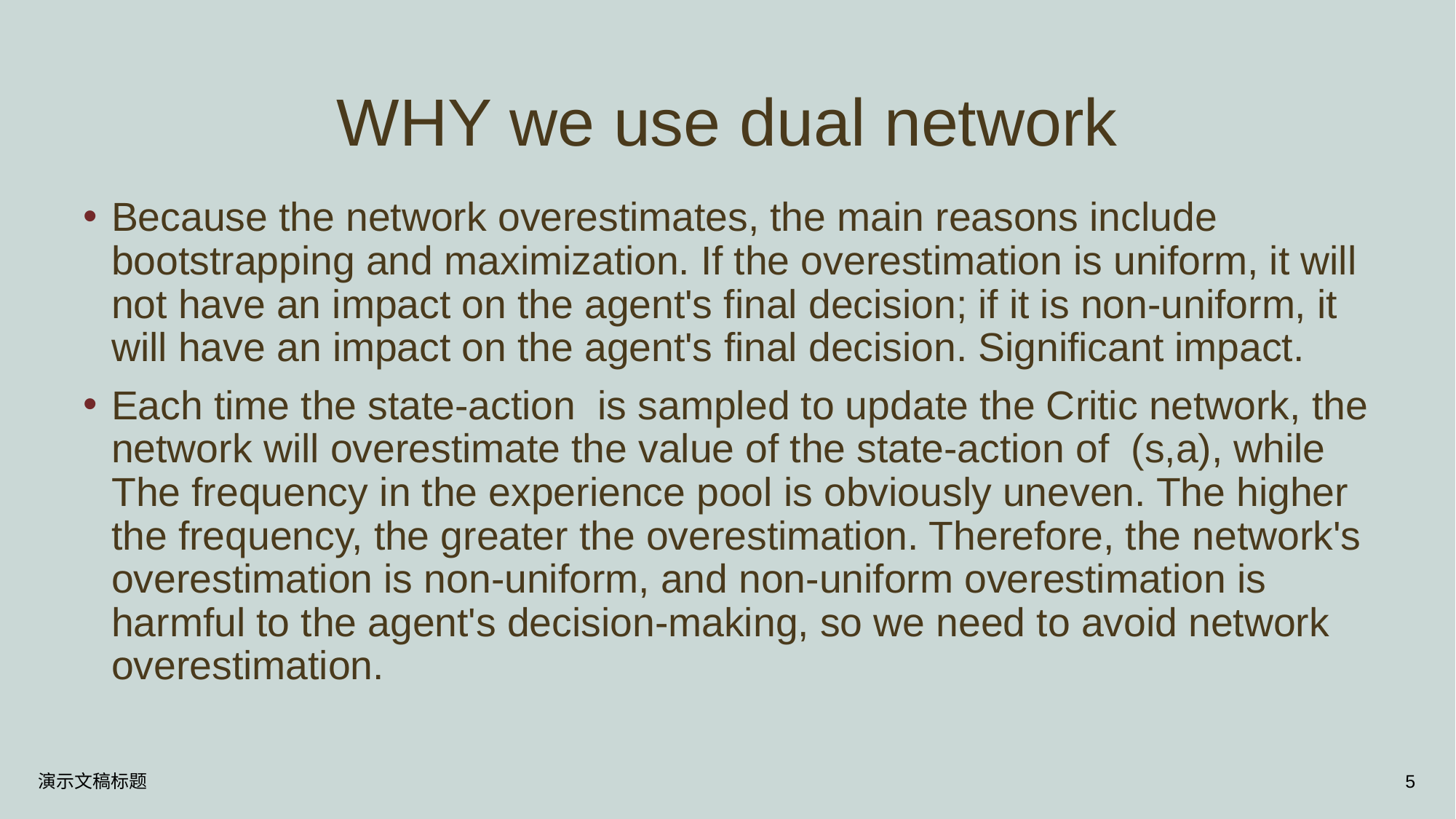

# WHY we use dual network
Because the network overestimates, the main reasons include bootstrapping and maximization. If the overestimation is uniform, it will not have an impact on the agent's final decision; if it is non-uniform, it will have an impact on the agent's final decision. Significant impact.
Each time the state-action  is sampled to update the Critic network, the network will overestimate the value of the state-action of  (s,a), while  The frequency in the experience pool is obviously uneven. The higher the frequency, the greater the overestimation. Therefore, the network's overestimation is non-uniform, and non-uniform overestimation is harmful to the agent's decision-making, so we need to avoid network overestimation.
演示文稿标题
5